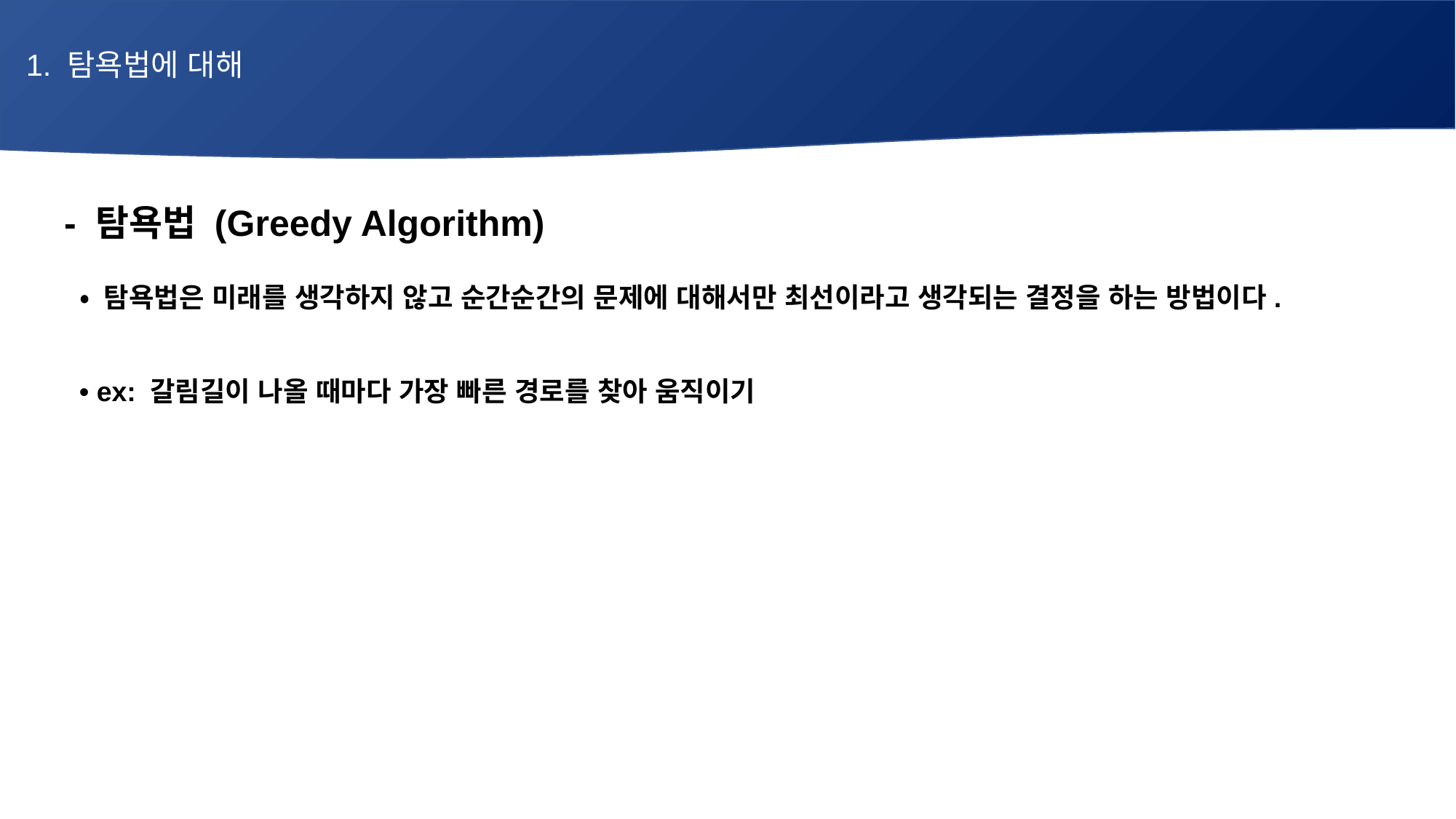

1. 탐욕법에 대해
# 매주 1 과제 LV2
- 탐욕법 (Greedy Algorithm)

  • 탐욕법은 미래를 생각하지 않고 순간순간의 문제에 대해서만 최선이라고 생각되는 결정을 하는 방법이다.

  • ex: 갈림길이 나올 때마다 가장 빠른 경로를 찾아 움직이기